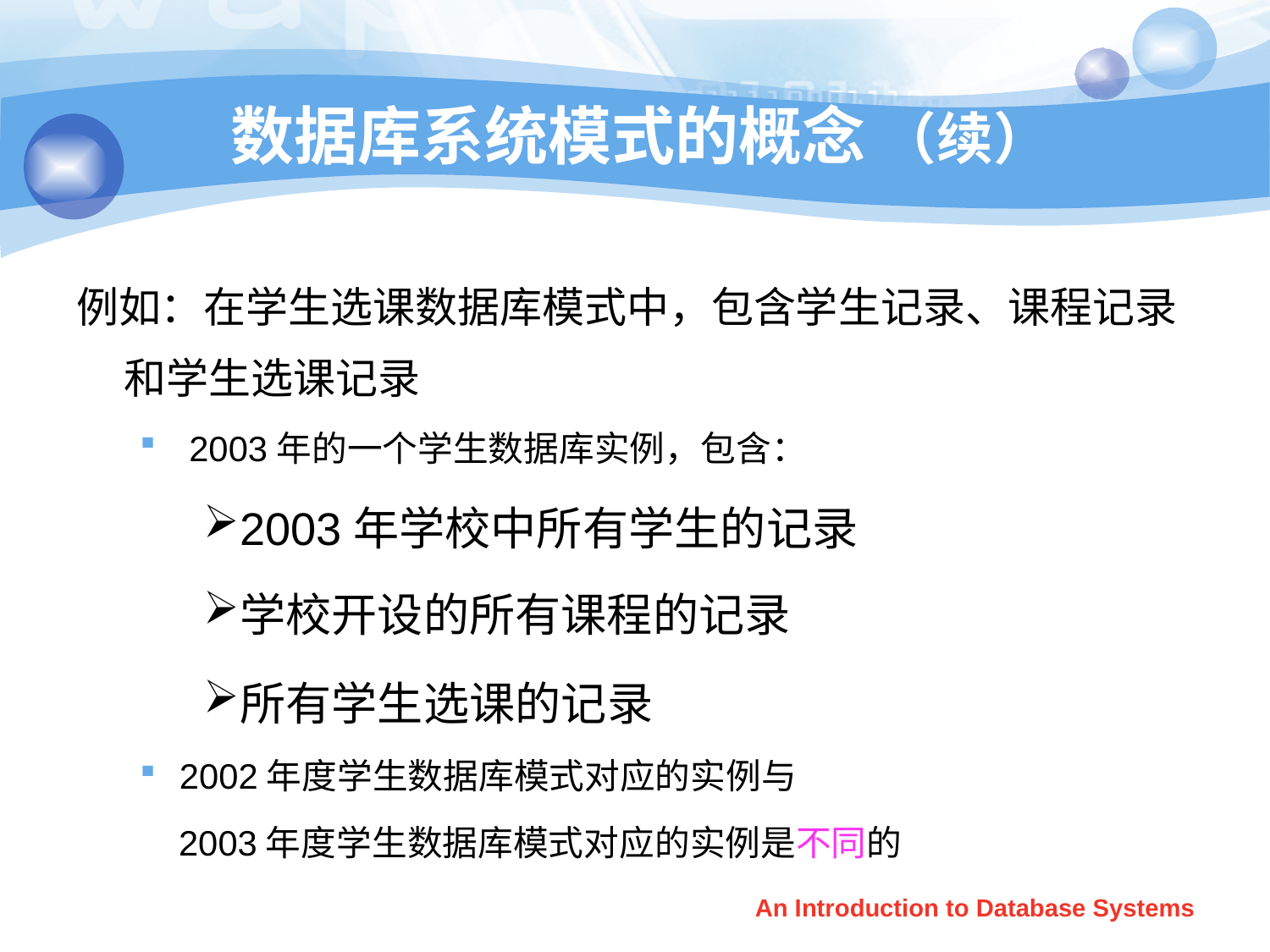

# 数据库系统模式的概念 （续）
例如：在学生选课数据库模式中，包含学生记录、课程记录和学生选课记录
 2003年的一个学生数据库实例，包含：
2003年学校中所有学生的记录
学校开设的所有课程的记录
所有学生选课的记录
2002年度学生数据库模式对应的实例与
    2003年度学生数据库模式对应的实例是不同的
An Introduction to Database Systems